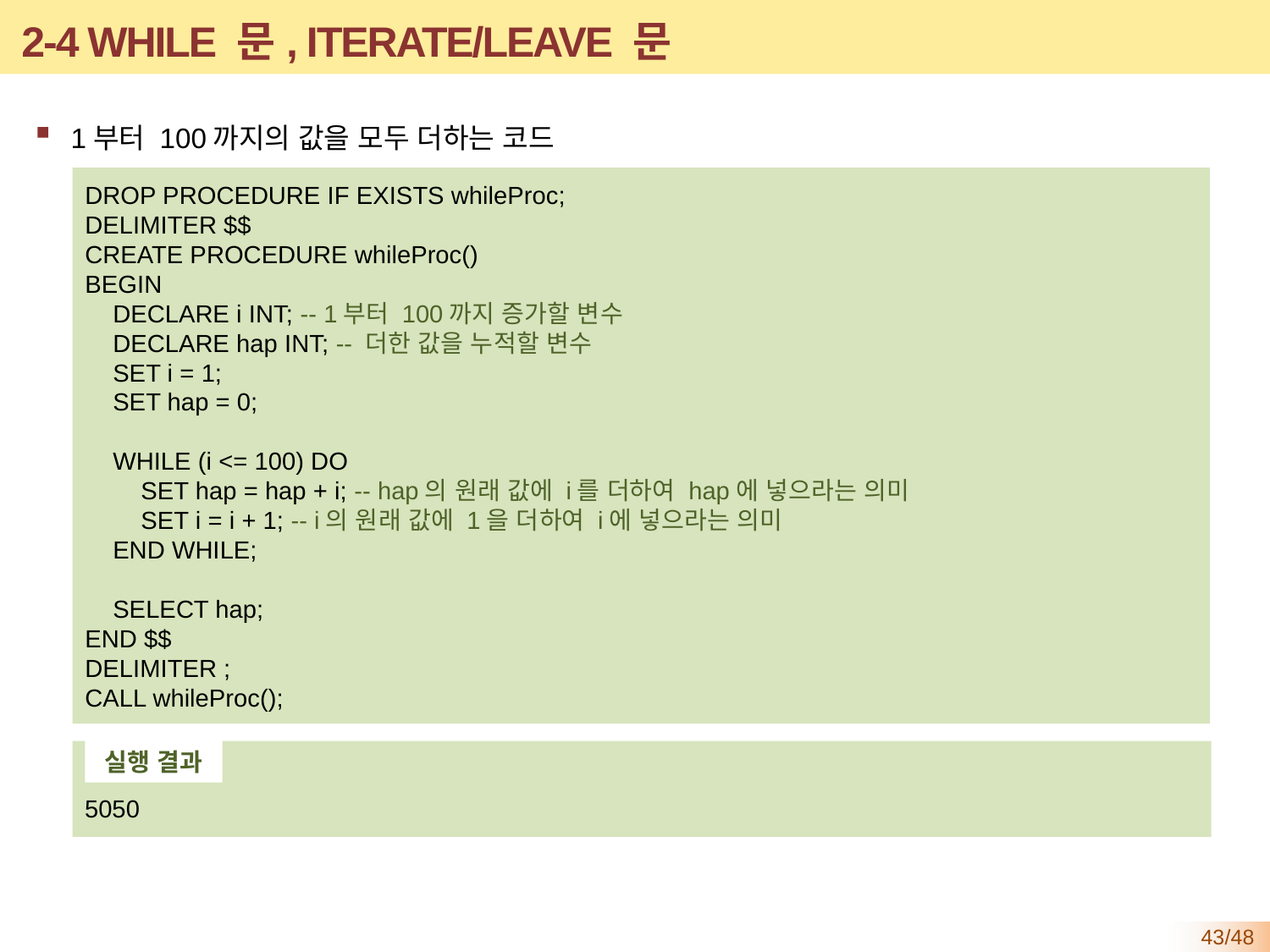

# 2-4 WHILE 문, ITERATE/LEAVE 문
1부터 100까지의 값을 모두 더하는 코드

DROP PROCEDURE IF EXISTS whileProc;
DELIMITER $$
CREATE PROCEDURE whileProc()
BEGIN
    DECLARE i INT; -- 1부터 100까지 증가할 변수
    DECLARE hap INT; -- 더한 값을 누적할 변수
    SET i = 1;
    SET hap = 0;

    WHILE (i <= 100) DO
        SET hap = hap + i; -- hap의 원래 값에 i를 더하여 hap에 넣으라는 의미
        SET i = i + 1; -- i의 원래 값에 1을 더하여 i에 넣으라는 의미
    END WHILE;

    SELECT hap;
END $$
DELIMITER ;
CALL whileProc();
실행 결과

5050